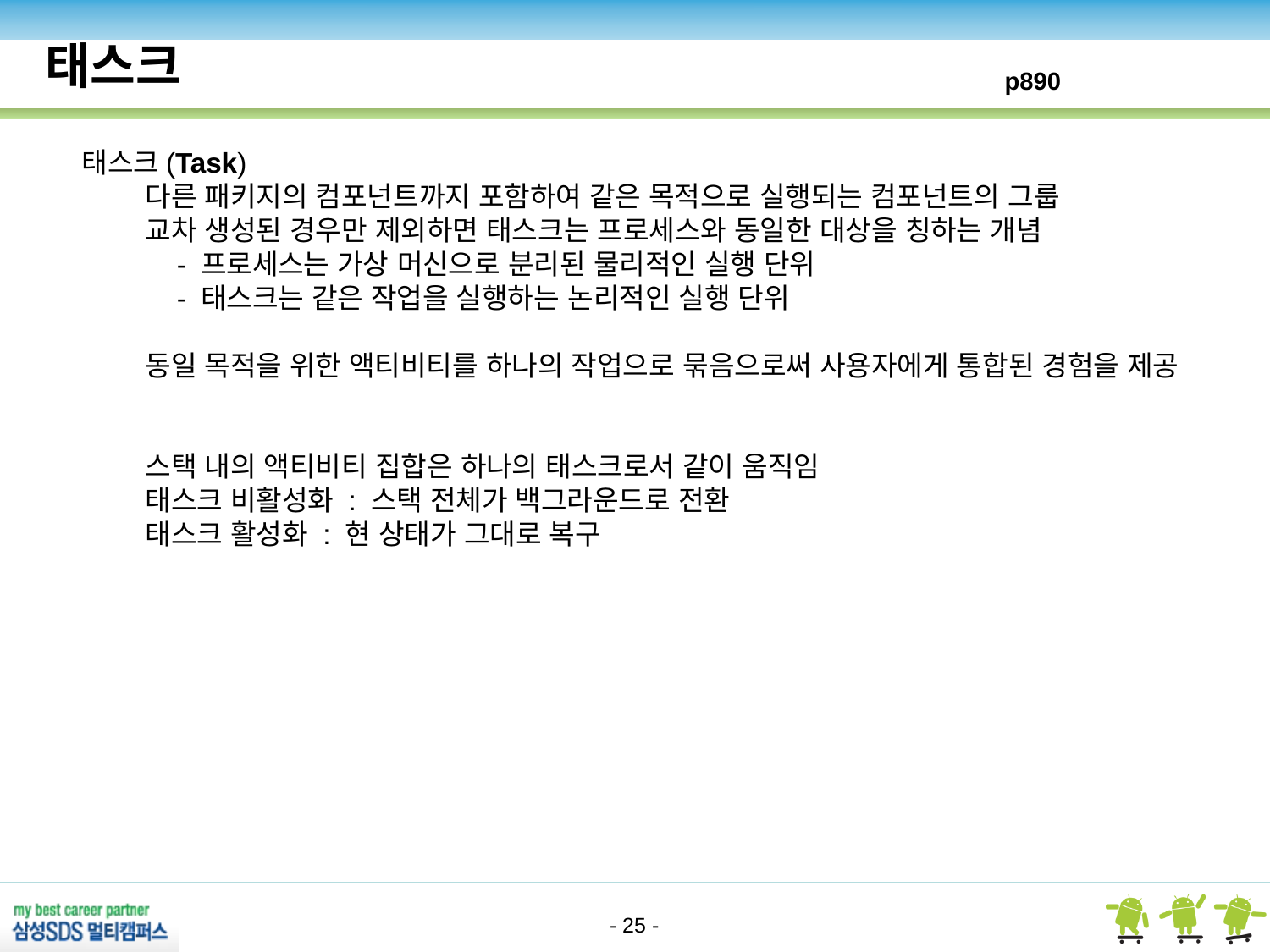

태스크
p890
태스크(Task)
다른 패키지의 컴포넌트까지 포함하여 같은 목적으로 실행되는 컴포넌트의 그룹
교차 생성된 경우만 제외하면 태스크는 프로세스와 동일한 대상을 칭하는 개념
    - 프로세스는 가상 머신으로 분리된 물리적인 실행 단위
    - 태스크는 같은 작업을 실행하는 논리적인 실행 단위

동일 목적을 위한 액티비티를 하나의 작업으로 묶음으로써 사용자에게 통합된 경험을 제공

스택 내의 액티비티 집합은 하나의 태스크로서 같이 움직임
태스크 비활성화 : 스택 전체가 백그라운드로 전환
태스크 활성화 : 현 상태가 그대로 복구
- 25 -